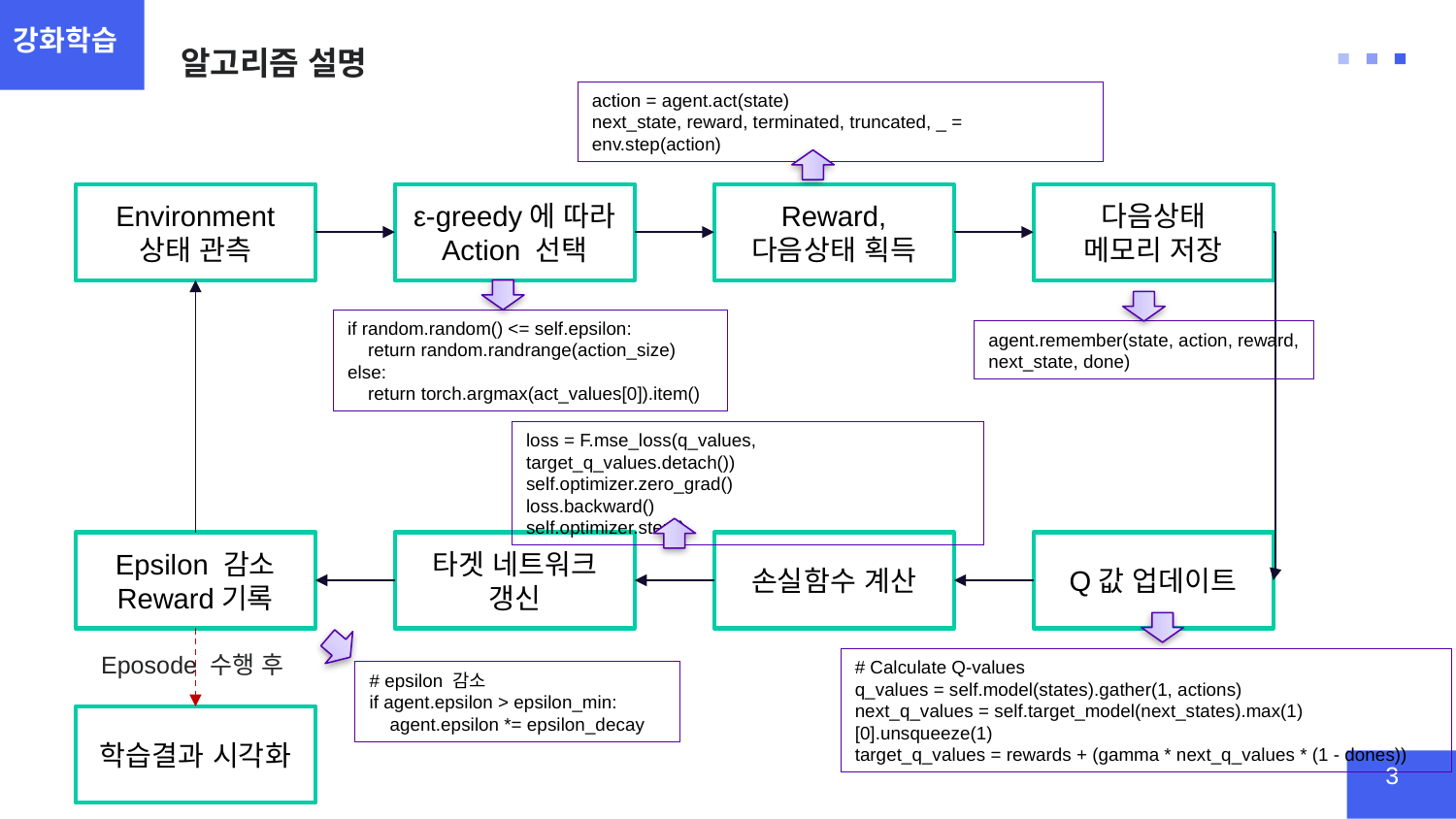

알고리즘 설명

action = agent.act(state)
next_state, reward, terminated, truncated, _ = env.step(action)

Environment
상태 관측
ε-greedy에 따라
Action 선택
Reward, 다음상태 획득
다음상태
메모리 저장

if random.random() <= self.epsilon:
    return random.randrange(action_size)
else:
    return torch.argmax(act_values[0]).item()
agent.remember(state, action, reward,
next_state, done)
loss = F.mse_loss(q_values, target_q_values.detach())
self.optimizer.zero_grad()
loss.backward()
self.optimizer.step()

Epsilon 감소
Reward기록
타겟 네트워크
갱신
손실함수 계산
Q값 업데이트

Eposode 수행 후
# Calculate Q-values q_values = self.model(states).gather(1, actions) next_q_values = self.target_model(next_states).max(1)[0].unsqueeze(1) target_q_values = rewards + (gamma * next_q_values * (1 - dones))
# epsilon 감소 if agent.epsilon > epsilon_min: agent.epsilon *= epsilon_decay
학습결과 시각화